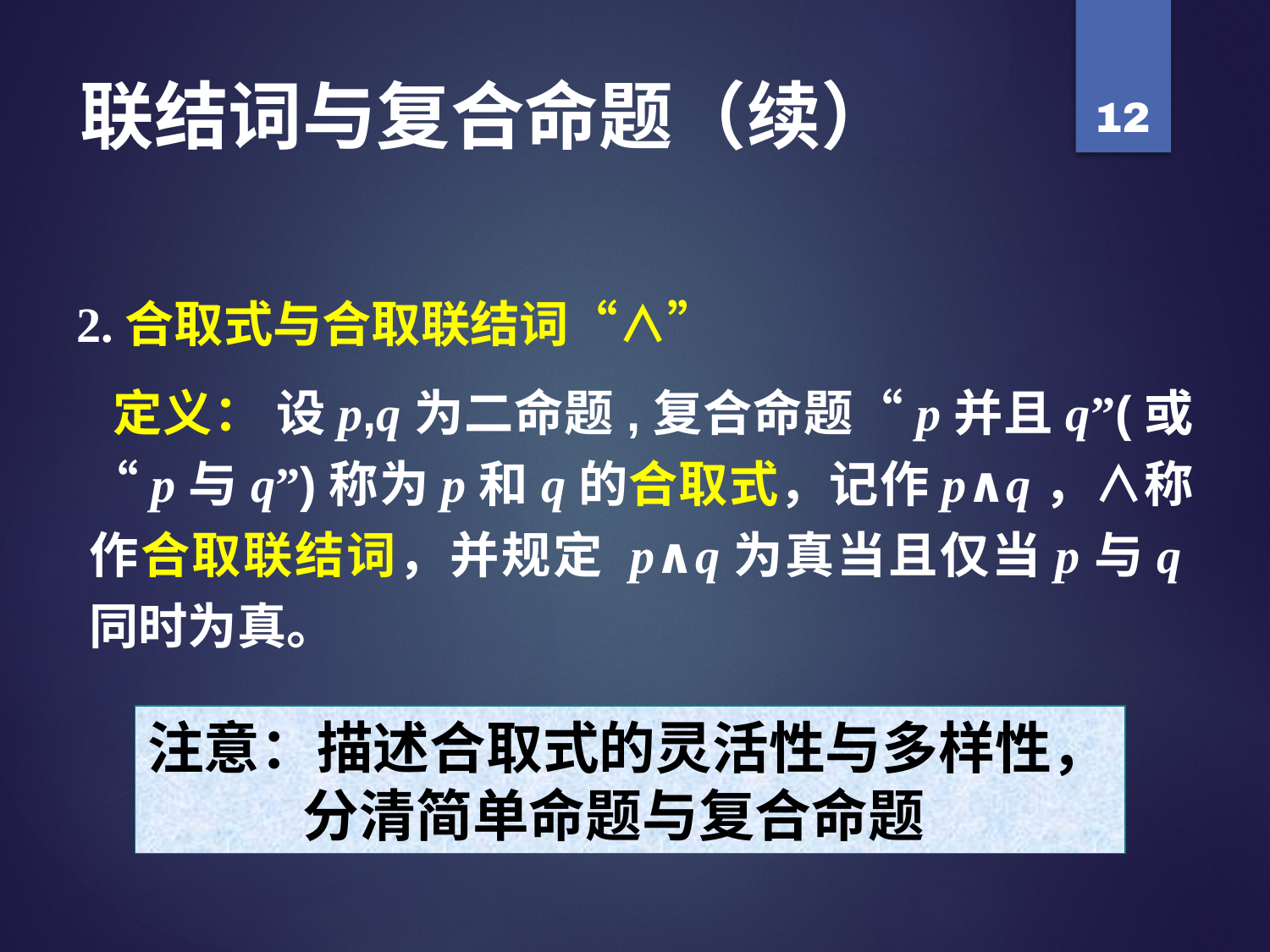

12
# 联结词与复合命题（续）
2.合取式与合取联结词“∧”
  定义： 设p,q为二命题,复合命题“p并且q”(或“p与q”)称为p和q的合取式，记作p∧q，∧称作合取联结词，并规定 p∧q为真当且仅当p与q同时为真。
注意：描述合取式的灵活性与多样性，
           分清简单命题与复合命题